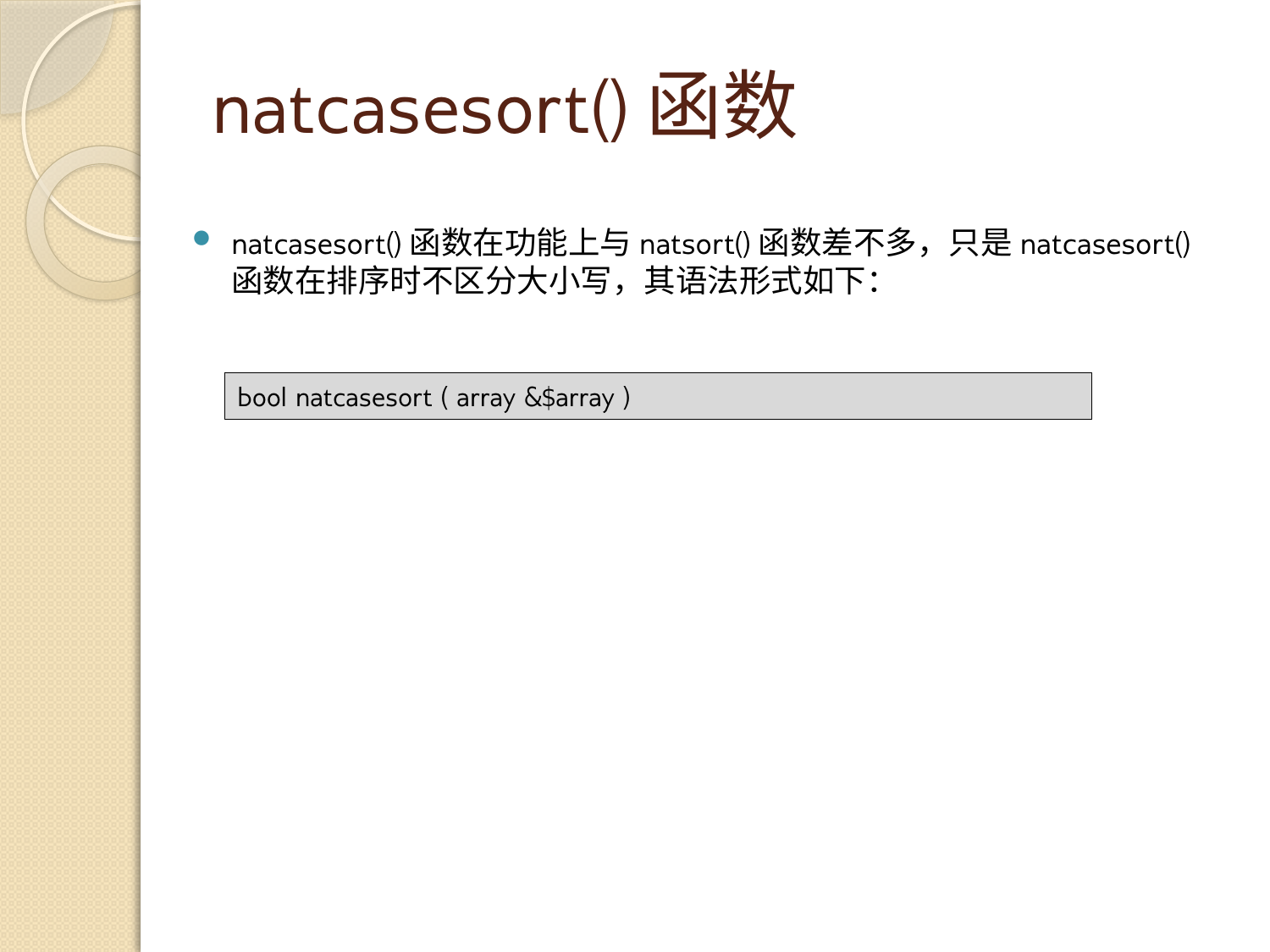

# natcasesort()函数
natcasesort()函数在功能上与natsort()函数差不多，只是natcasesort()函数在排序时不区分大小写，其语法形式如下：
bool natcasesort ( array &$array )